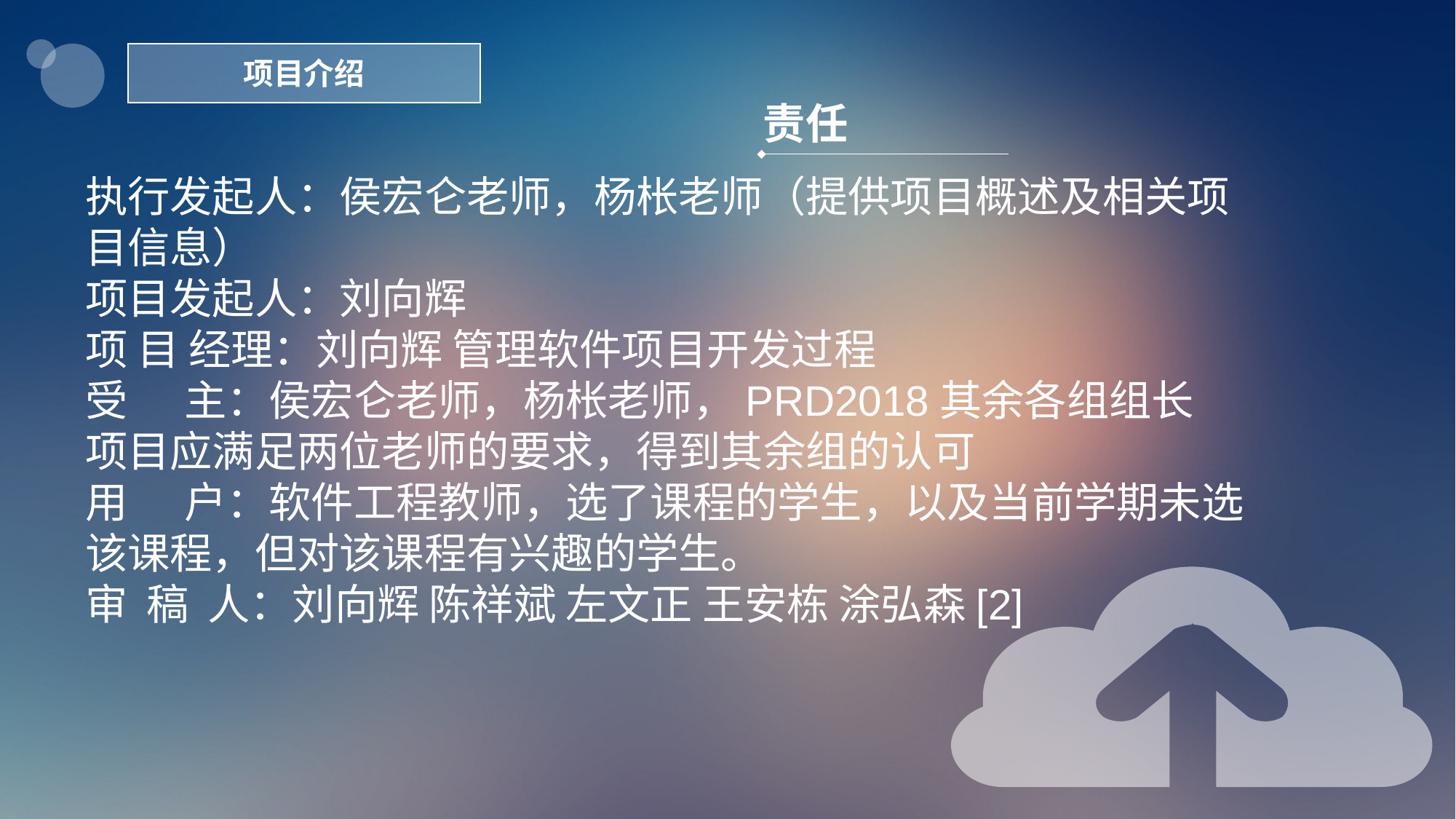

项目介绍
责任
执行发起人：侯宏仑老师，杨枨老师（提供项目概述及相关项目信息）
项目发起人：刘向辉
项 目 经理：刘向辉 管理软件项目开发过程
受      主：侯宏仑老师，杨枨老师，PRD2018其余各组组长
项目应满足两位老师的要求，得到其余组的认可
用      户：软件工程教师，选了课程的学生，以及当前学期未选该课程，但对该课程有兴趣的学生。
审  稿  人：刘向辉 陈祥斌 左文正 王安栋 涂弘森[2]